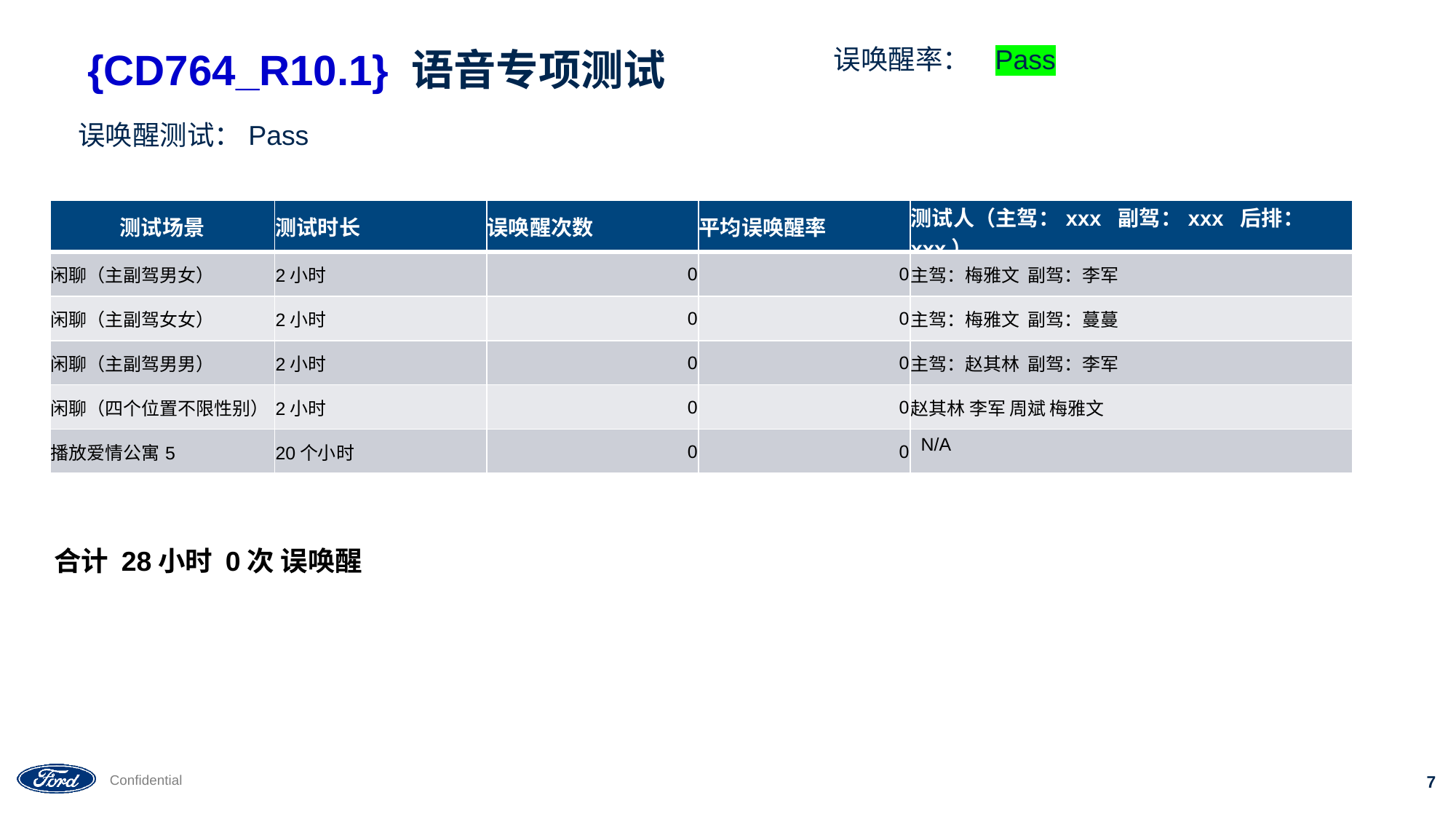

误唤醒率：   Pass
# {CD764_R10.1} 语音专项测试
误唤醒测试：Pass
| 测试场景 | 测试时长 | 误唤醒次数 | 平均误唤醒率 | 测试人（主驾：xxx 副驾：xxx 后排：xxx） |
| --- | --- | --- | --- | --- |
| 闲聊（主副驾男女） | 2小时 | 0 | 0 | 主驾：梅雅文 副驾：李军 |
| 闲聊（主副驾女女） | 2小时 | 0 | 0 | 主驾：梅雅文 副驾：蔓蔓 |
| 闲聊（主副驾男男） | 2小时 | 0 | 0 | 主驾：赵其林 副驾：李军 |
| 闲聊（四个位置不限性别） | 2小时 | 0 | 0 | 赵其林 李军 周斌 梅雅文 |
| 播放爱情公寓5 | 20个小时 | 0 | 0 | N/A |
合计 28小时 0次 误唤醒